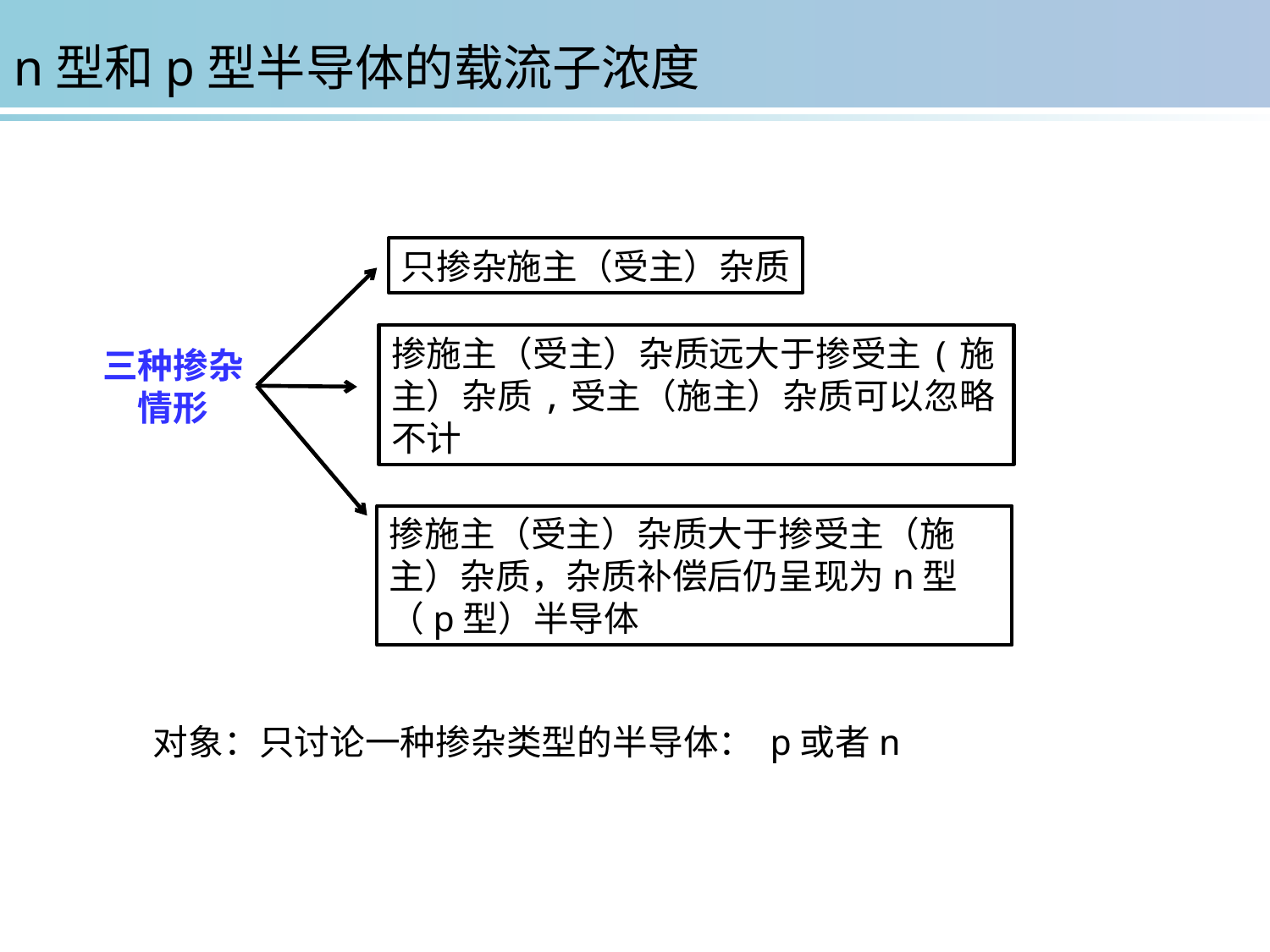

n型和p型半导体的载流子浓度
只掺杂施主（受主）杂质
掺施主（受主）杂质远大于掺受主(施主）杂质,受主（施主）杂质可以忽略不计
三种掺杂
情形
掺施主（受主）杂质大于掺受主（施主）杂质，杂质补偿后仍呈现为n型（p型）半导体
对象：只讨论一种掺杂类型的半导体： p或者n